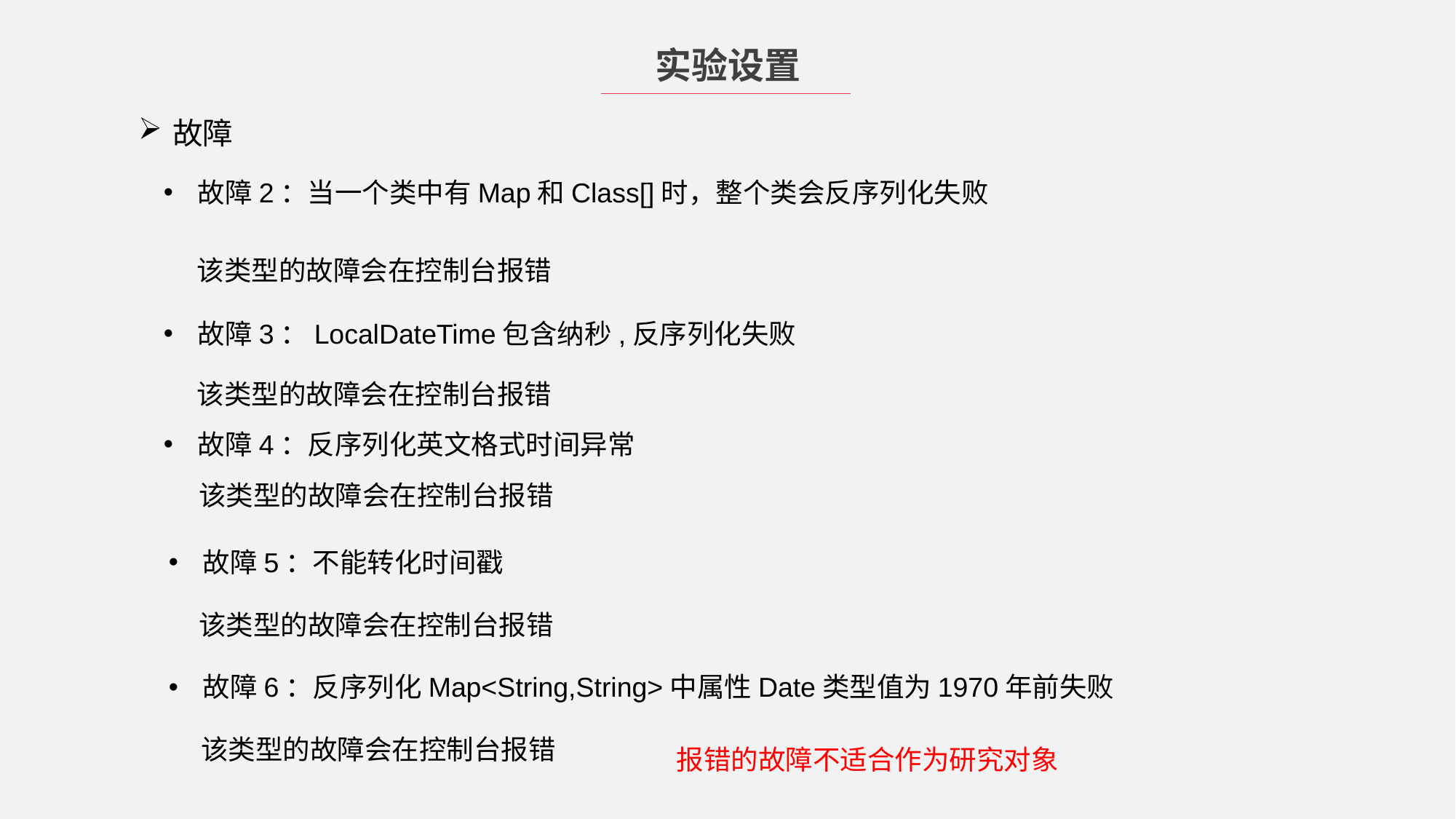

实验设置
故障
故障2：当一个类中有Map和Class[]时，整个类会反序列化失败
该类型的故障会在控制台报错
故障3：LocalDateTime包含纳秒,反序列化失败
该类型的故障会在控制台报错
故障4：反序列化英文格式时间异常
该类型的故障会在控制台报错
故障5：不能转化时间戳
该类型的故障会在控制台报错
故障6：反序列化Map<String,String>中属性Date类型值为1970年前失败
该类型的故障会在控制台报错
报错的故障不适合作为研究对象